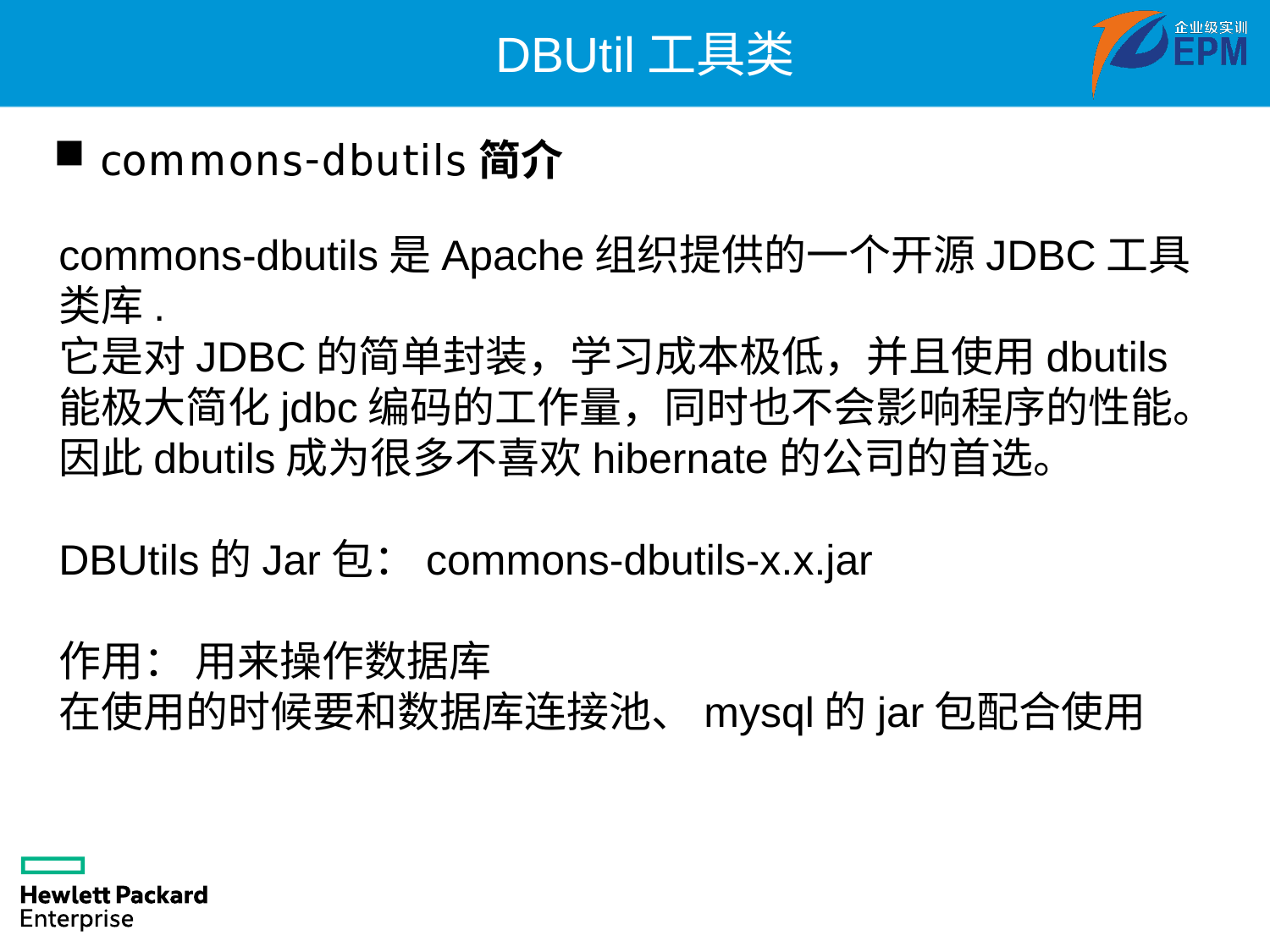

# DBUtil工具类
commons-dbutils简介

commons-dbutils是Apache组织提供的一个开源JDBC工具类库.
它是对JDBC的简单封装，学习成本极低，并且使用dbutils能极大简化jdbc编码的工作量，同时也不会影响程序的性能。因此dbutils成为很多不喜欢hibernate的公司的首选。

DBUtils的Jar包：commons-dbutils-x.x.jar

作用： 用来操作数据库
在使用的时候要和数据库连接池、mysql的jar包配合使用